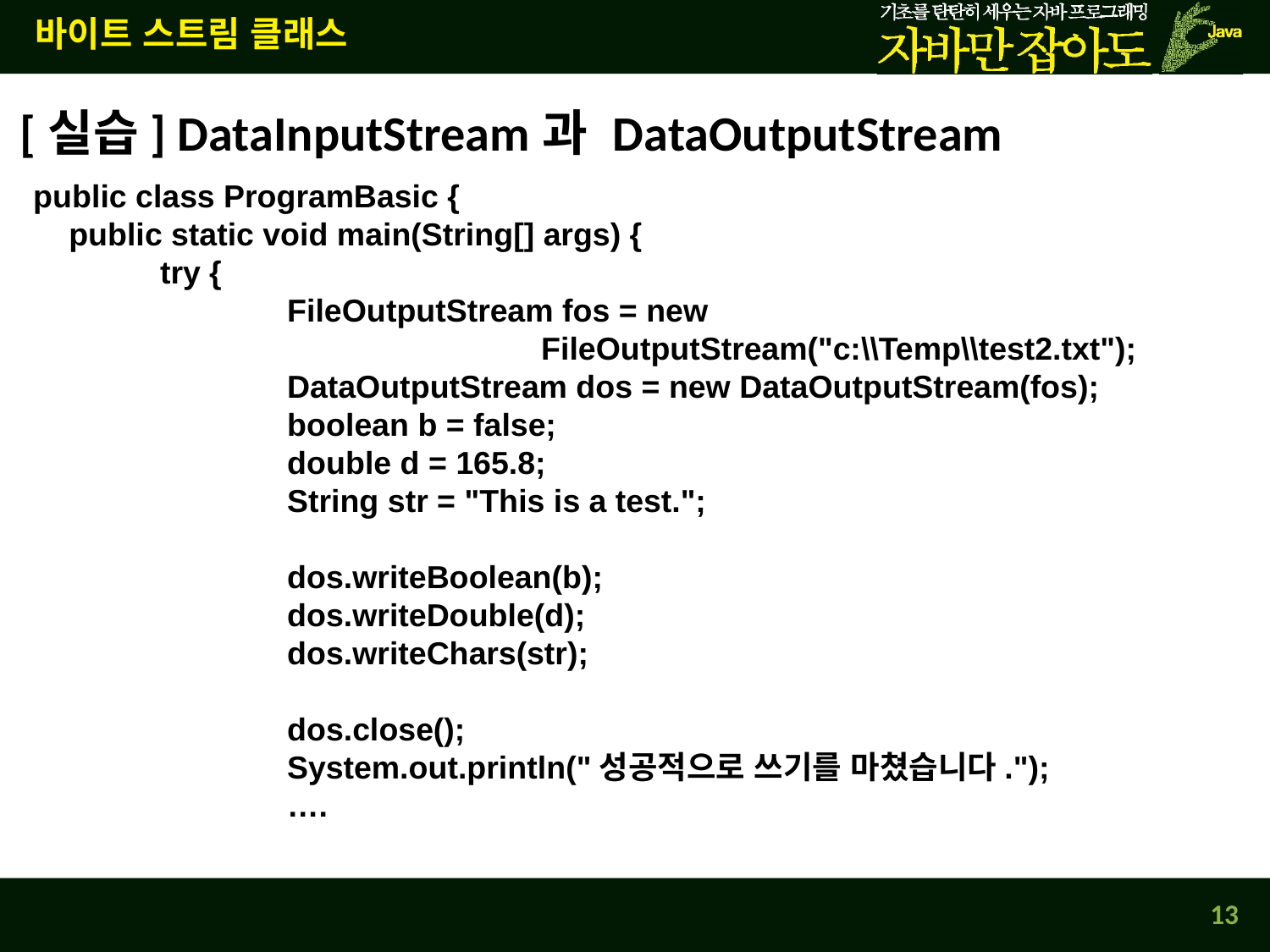

바이트 스트림 클래스
[실습] DataInputStream과 DataOutputStream
public class ProgramBasic {
    public static void main(String[] args) {
	try {
		FileOutputStream fos = new
			 	FileOutputStream("c:\\Temp\\test2.txt");
		DataOutputStream dos = new DataOutputStream(fos);
		boolean b = false;
		double d = 165.8;
		String str = "This is a test.";

		dos.writeBoolean(b);
		dos.writeDouble(d);
		dos.writeChars(str);

		dos.close();
		System.out.println("성공적으로 쓰기를 마쳤습니다.");
		….

13